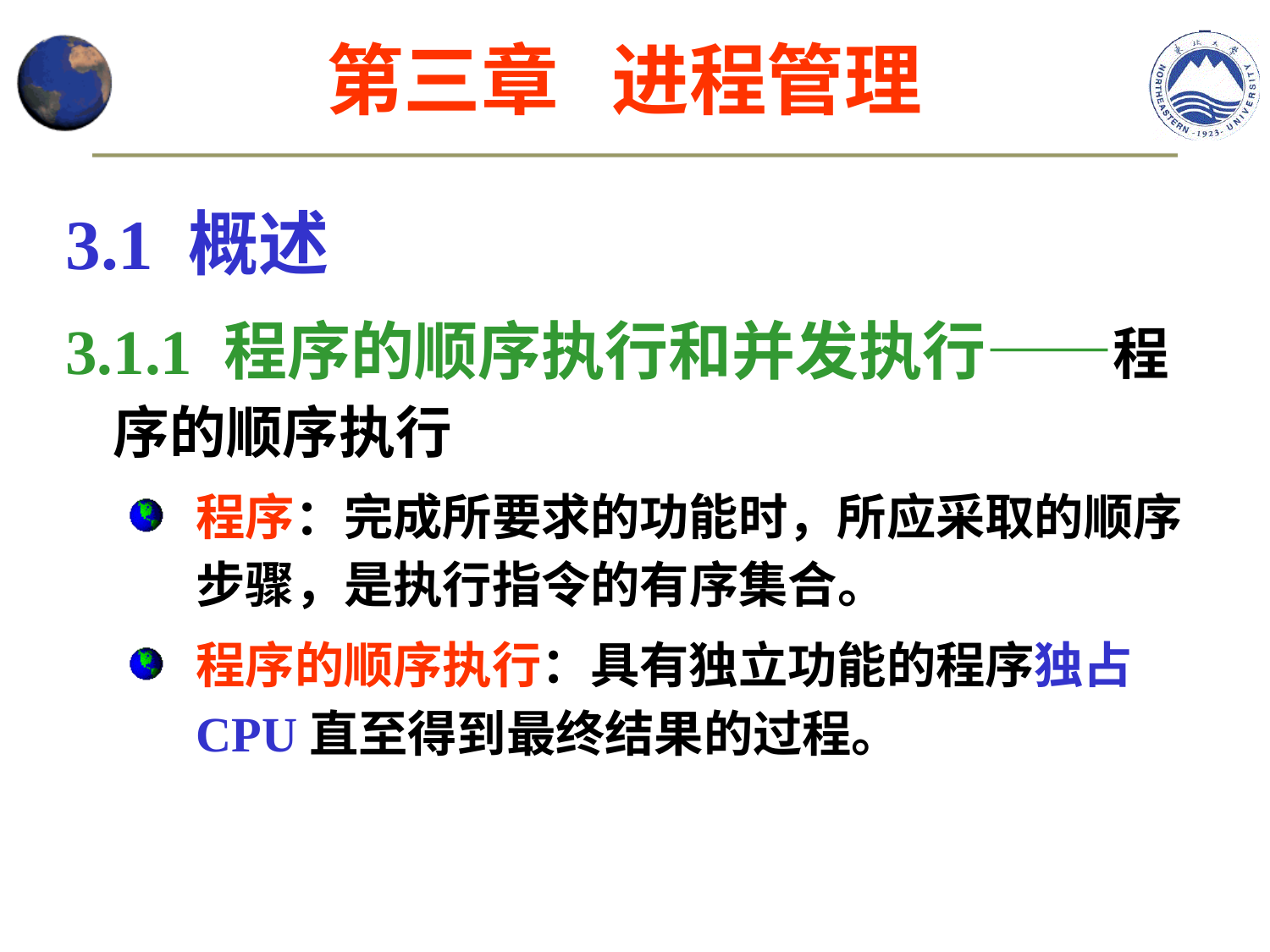

第三章   进程管理
3.1 概述
3.1.1 程序的顺序执行和并发执行——程序的顺序执行
程序：完成所要求的功能时，所应采取的顺序步骤，是执行指令的有序集合。
程序的顺序执行：具有独立功能的程序独占CPU直至得到最终结果的过程。